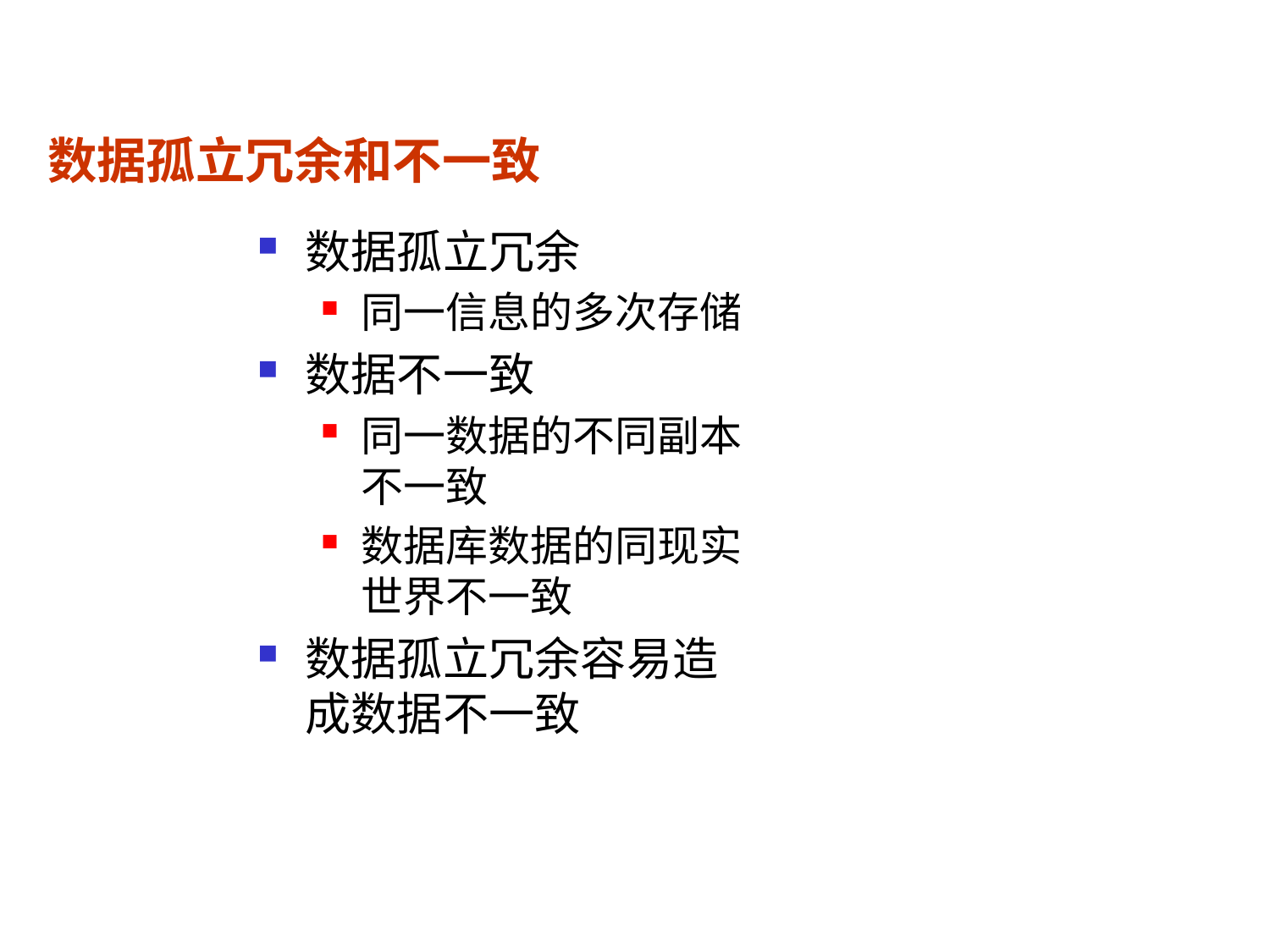

# 数据孤立冗余和不一致
数据孤立冗余
同一信息的多次存储
数据不一致
同一数据的不同副本不一致
数据库数据的同现实世界不一致
数据孤立冗余容易造成数据不一致